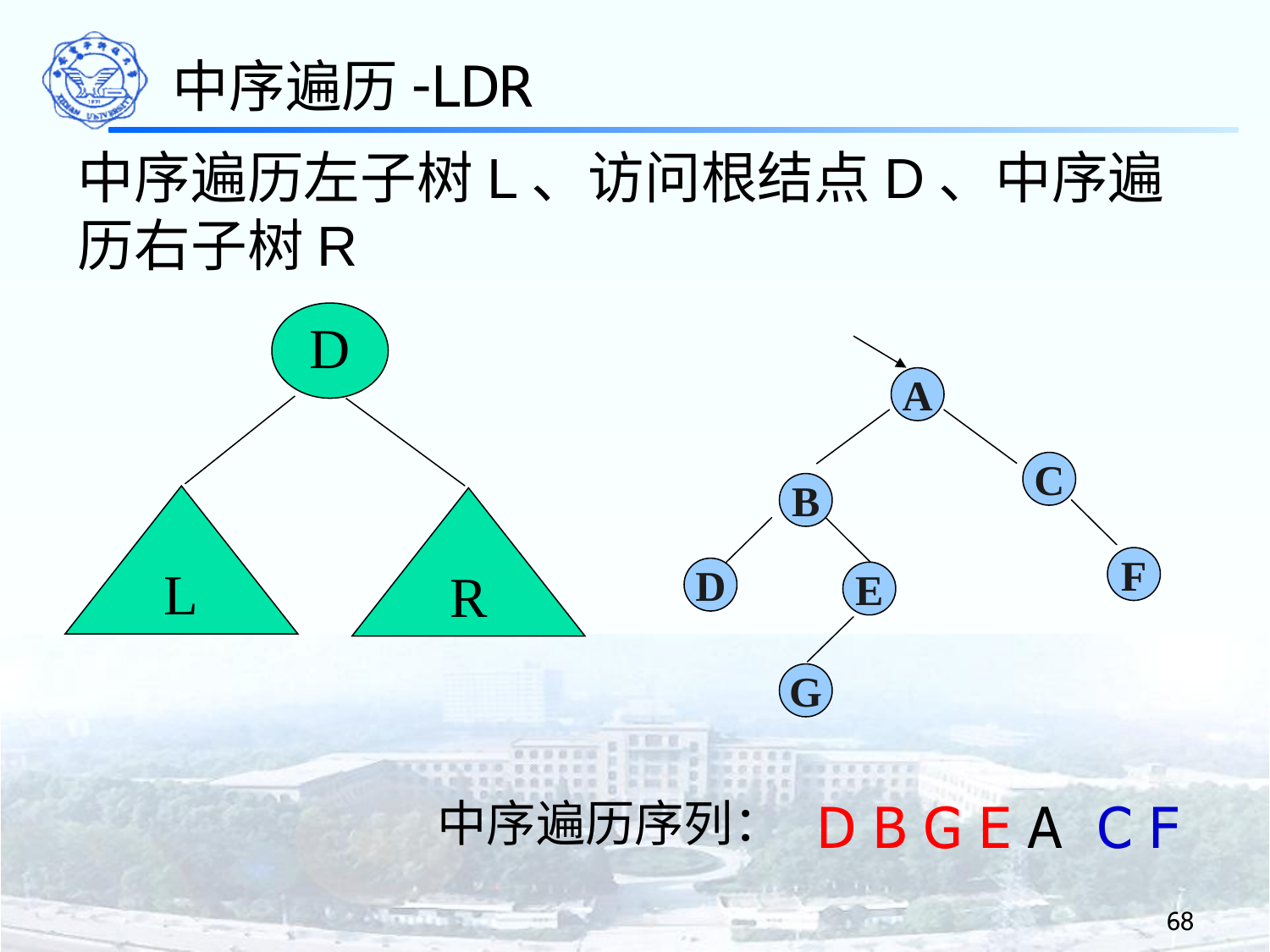

中序遍历-LDR
中序遍历左子树L、访问根结点D、中序遍历右子树R
D

A

C
B
L
R

F
D
E

G
中序遍历序列：
D B G E A  C F
68